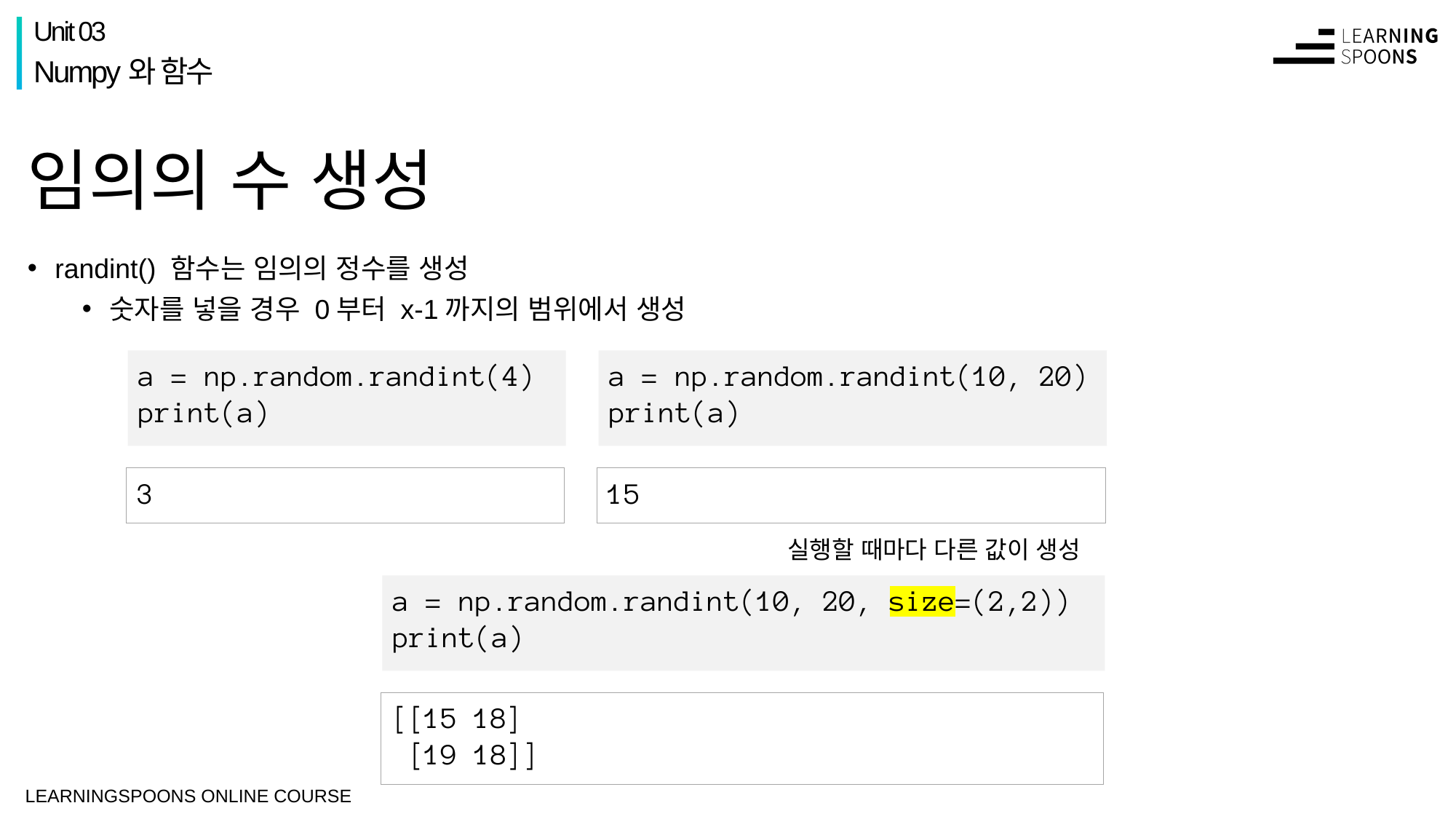

Unit 03
Numpy와 함수
# 임의의 수 생성
randint() 함수는 임의의 정수를 생성
숫자를 넣을 경우 0부터 x-1까지의 범위에서 생성
a = np.random.randint(4)
print(a)
a = np.random.randint(10, 20)
print(a)
3
15
실행할 때마다 다른 값이 생성
a = np.random.randint(10, 20, size=(2,2))
print(a)
[[15 18]
 [19 18]]